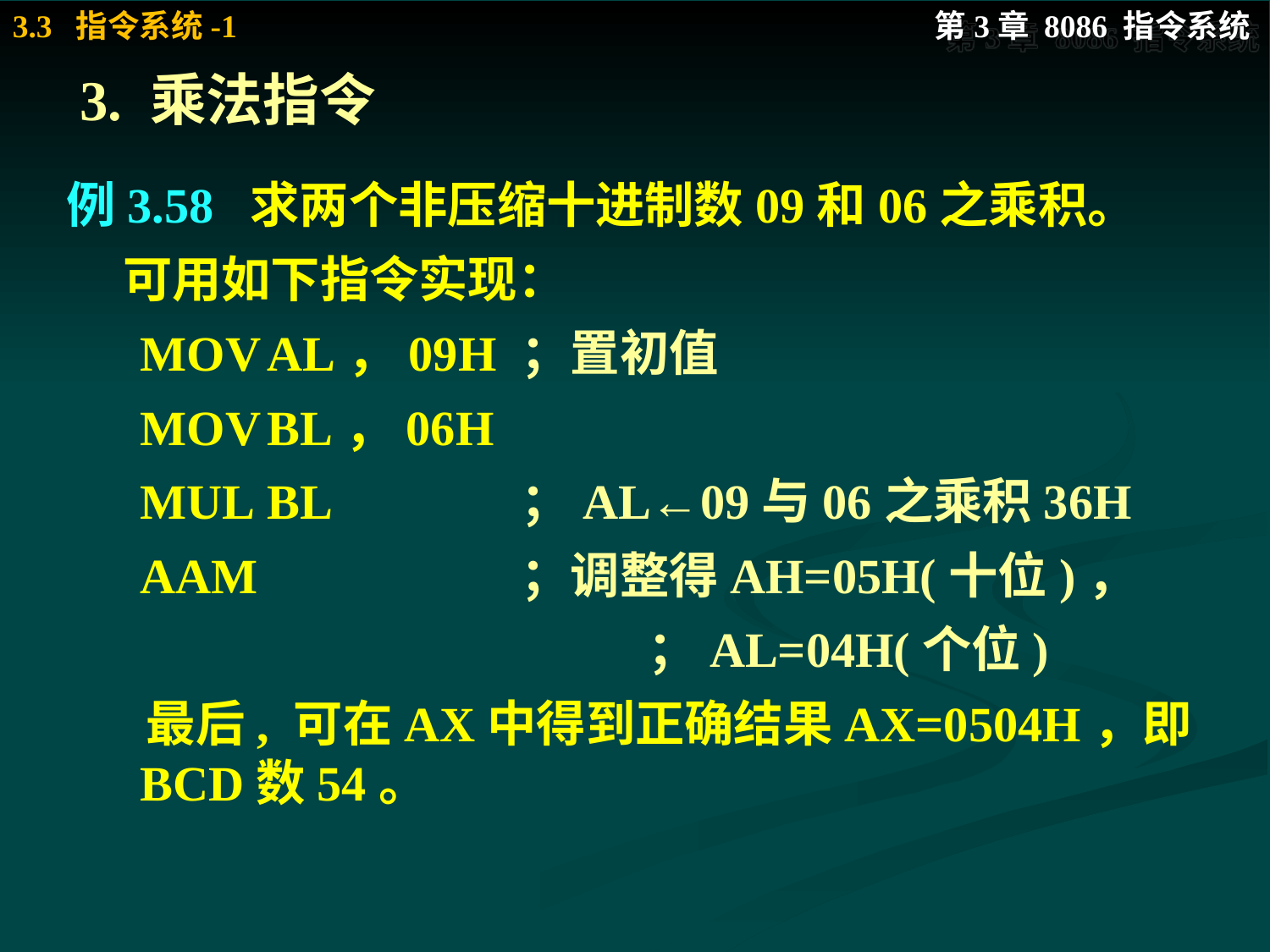

# 3. 乘法指令
例3.58  求两个非压缩十进制数09和06之乘积。
    可用如下指令实现：
	MOV	AL，09H	；置初值
	MOV	BL，06H
	MUL	BL		；AL←09与06之乘积36H
	AAM			；调整得AH=05H(十位)，
					；AL=04H(个位)
      最后, 可在AX中得到正确结果AX=0504H，即BCD数54。